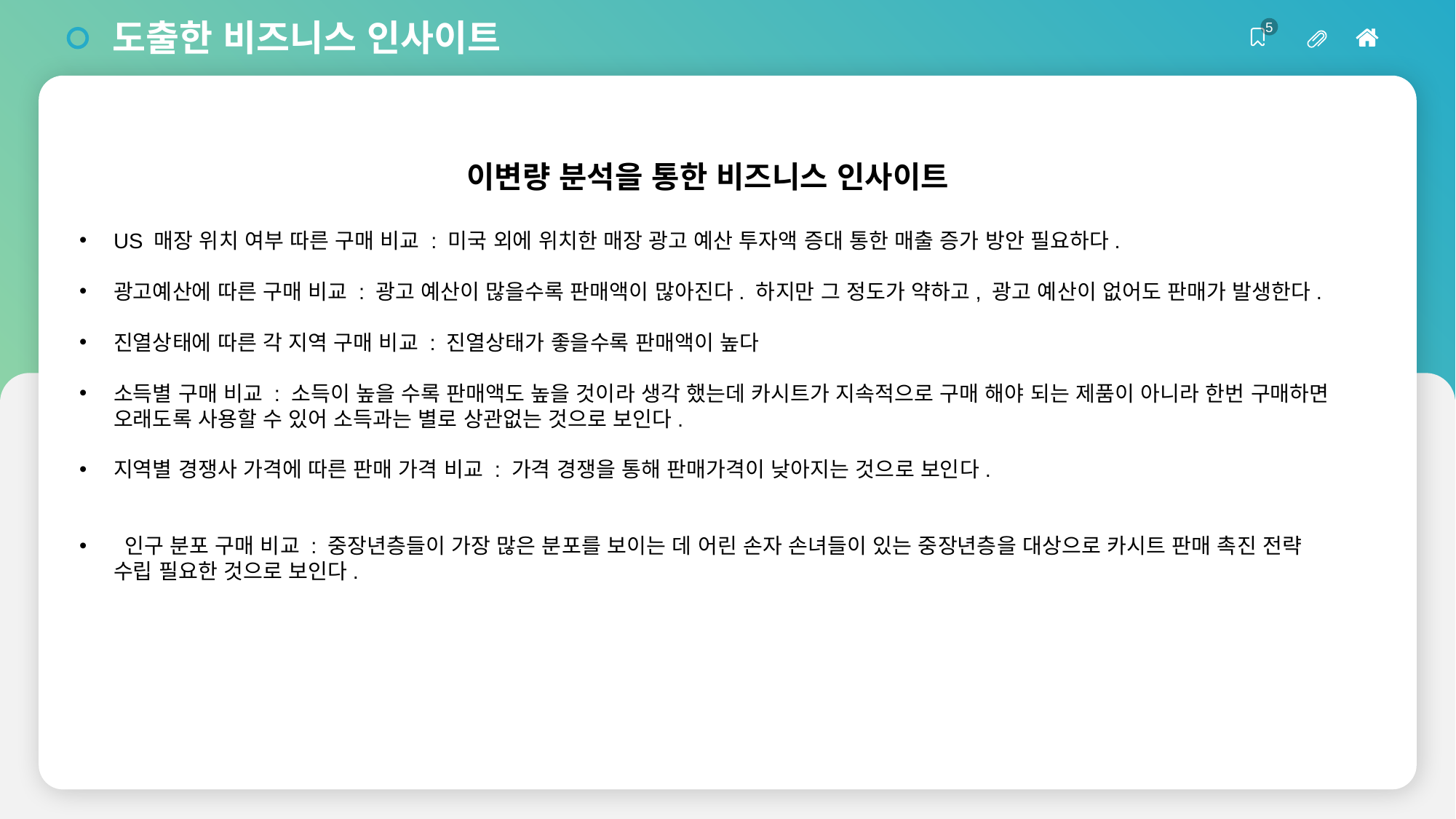

도출한 비즈니스 인사이트
5

이변량 분석을 통한 비즈니스 인사이트

US 매장 위치 여부 따른 구매 비교 : 미국 외에 위치한 매장 광고 예산 투자액 증대 통한 매출 증가 방안 필요하다.

광고예산에 따른 구매 비교 : 광고 예산이 많을수록 판매액이 많아진다. 하지만 그 정도가 약하고, 광고 예산이 없어도 판매가 발생한다.

진열상태에 따른 각 지역 구매 비교 : 진열상태가 좋을수록 판매액이 높다
소득별 구매 비교 : 소득이 높을 수록 판매액도 높을 것이라 생각 했는데 카시트가 지속적으로 구매 해야 되는 제품이 아니라 한번 구매하면 오래도록 사용할 수 있어 소득과는 별로 상관없는 것으로 보인다.

지역별 경쟁사 가격에 따른 판매 가격 비교 : 가격 경쟁을 통해 판매가격이 낮아지는 것으로 보인다.

 인구 분포 구매 비교 : 중장년층들이 가장 많은 분포를 보이는 데 어린 손자 손녀들이 있는 중장년층을 대상으로 카시트 판매 촉진 전략 수립 필요한 것으로 보인다.